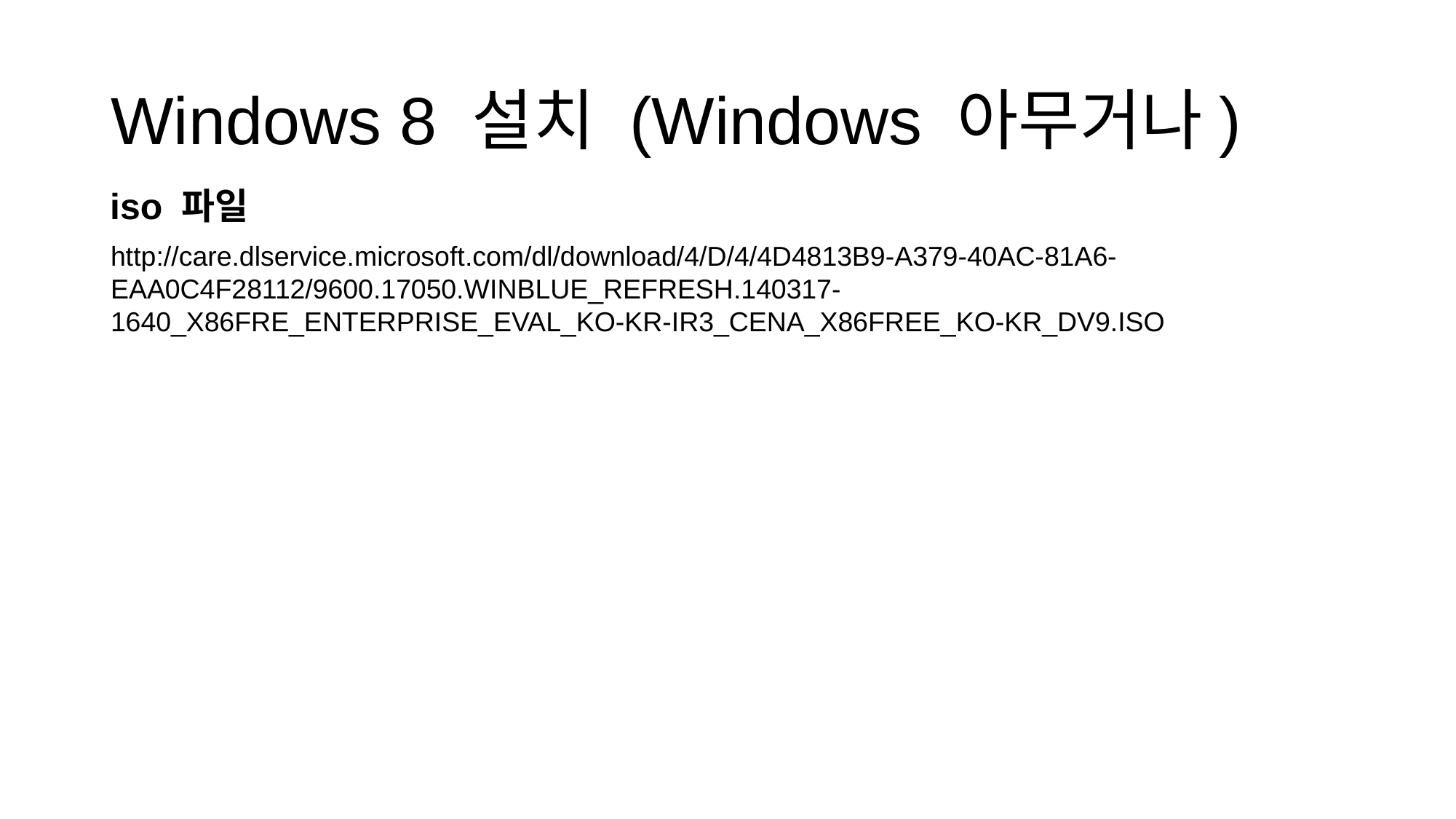

# Windows 8 설치 (Windows 아무거나)
iso 파일
http://care.dlservice.microsoft.com/dl/download/4/D/4/4D4813B9-A379-40AC-81A6-EAA0C4F28112/9600.17050.WINBLUE_REFRESH.140317-1640_X86FRE_ENTERPRISE_EVAL_KO-KR-IR3_CENA_X86FREE_KO-KR_DV9.ISO